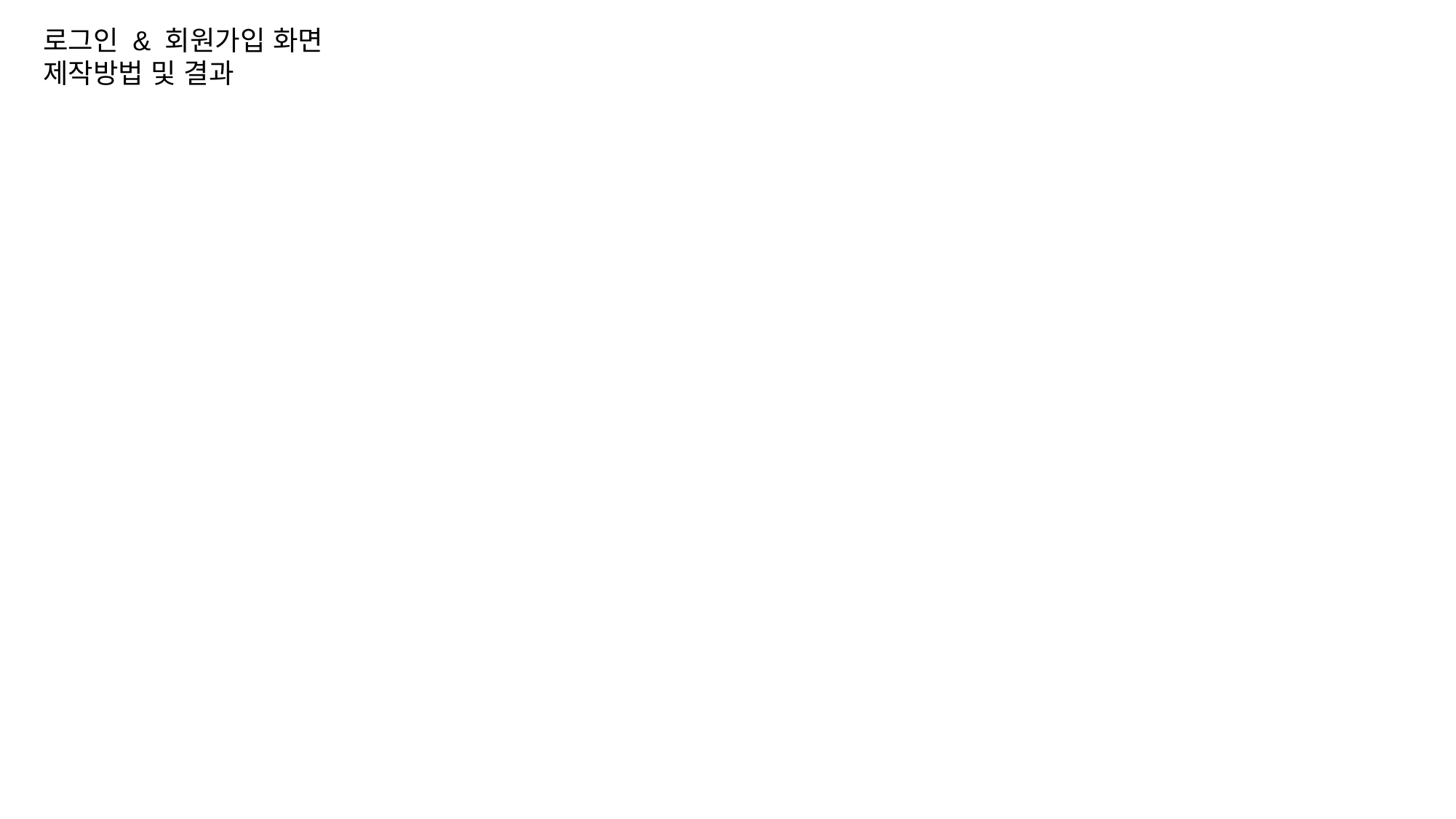

로그인 & 회원가입 화면
제작방법 및 결과